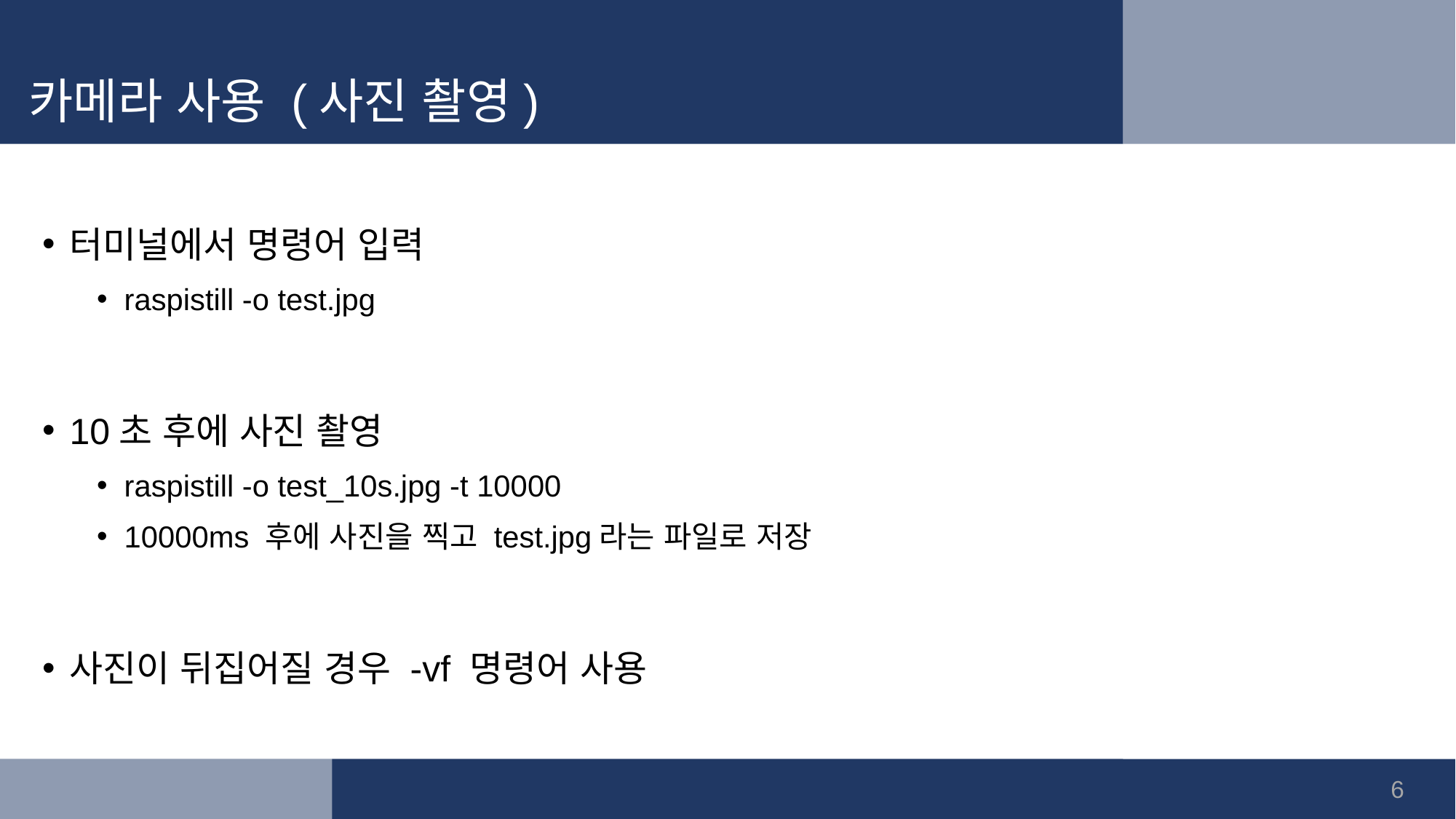

# 카메라 사용 (사진 촬영)
터미널에서 명령어 입력
raspistill -o test.jpg

10초 후에 사진 촬영
raspistill -o test_10s.jpg -t 10000
10000ms 후에 사진을 찍고 test.jpg라는 파일로 저장

사진이 뒤집어질 경우 -vf 명령어 사용
6